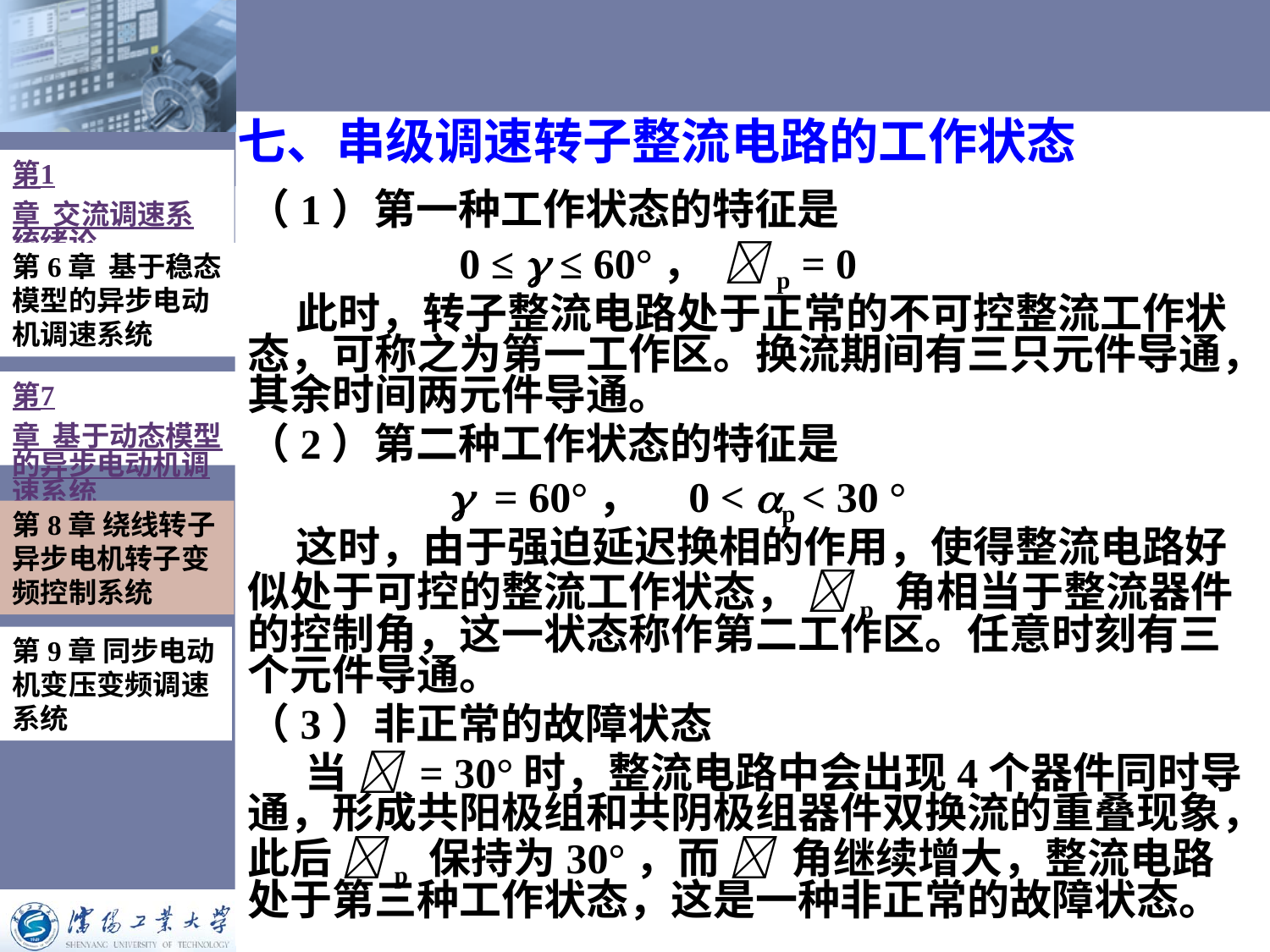

# 七、串级调速转子整流电路的工作状态
第1章  交流调速系统绪论
（1）第一种工作状态的特征是
                    0 ≤ γ ≤ 60°，  αp = 0
    此时，转子整流电路处于正常的不可控整流工作状态，可称之为第一工作区。换流期间有三只元件导通，其余时间两元件导通。
（2）第二种工作状态的特征是
                   γ  = 60°，    0 < αp < 30 °
    这时，由于强迫延迟换相的作用，使得整流电路好似处于可控的整流工作状态， αp 角相当于整流器件的控制角，这一状态称作第二工作区。任意时刻有三个元件导通。
（3）非正常的故障状态
     当 α = 30°时，整流电路中会出现4个器件同时导通，形成共阳极组和共阴极组器件双换流的重叠现象，此后 αp 保持为30°，而 γ  角继续增大，整流电路处于第三种工作状态，这是一种非正常的故障状态。
第6章  基于稳态模型的异步电动机调速系统
第7章  基于动态模型的异步电动机调速系统
第8章 绕线转子异步电机转子变频控制系统
第9章 同步电动机变压变频调速系统